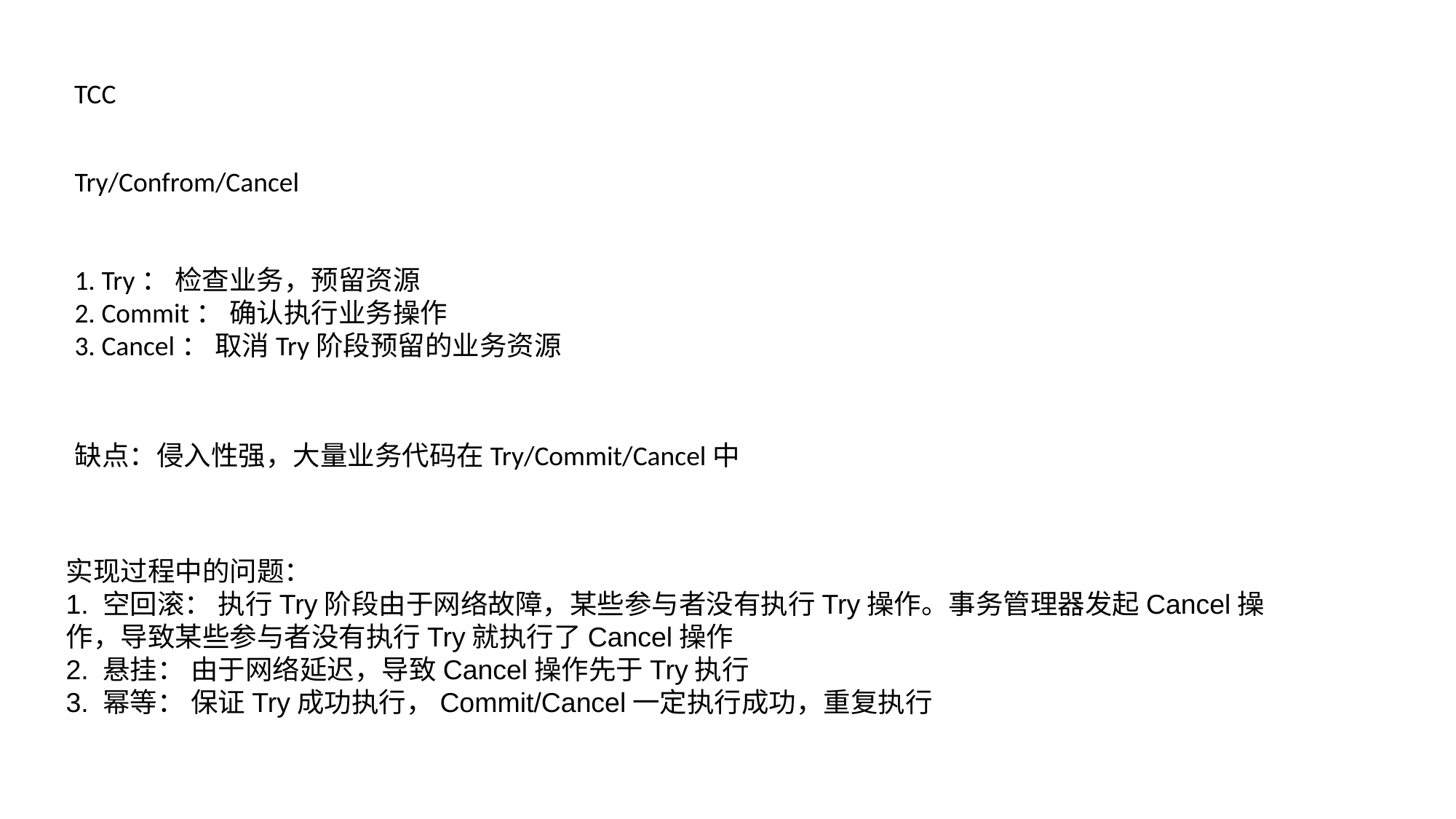

TCC
Try/Confrom/Cancel

1. Try： 检查业务，预留资源
2. Commit： 确认执行业务操作
3. Cancel： 取消Try阶段预留的业务资源
缺点：侵入性强，大量业务代码在Try/Commit/Cancel中
实现过程中的问题：
1. 空回滚： 执行Try阶段由于网络故障，某些参与者没有执行Try操作。事务管理器发起Cancel操作，导致某些参与者没有执行Try就执行了Cancel操作
2. 悬挂： 由于网络延迟，导致Cancel操作先于Try执行
3. 幂等： 保证Try成功执行，Commit/Cancel一定执行成功，重复执行